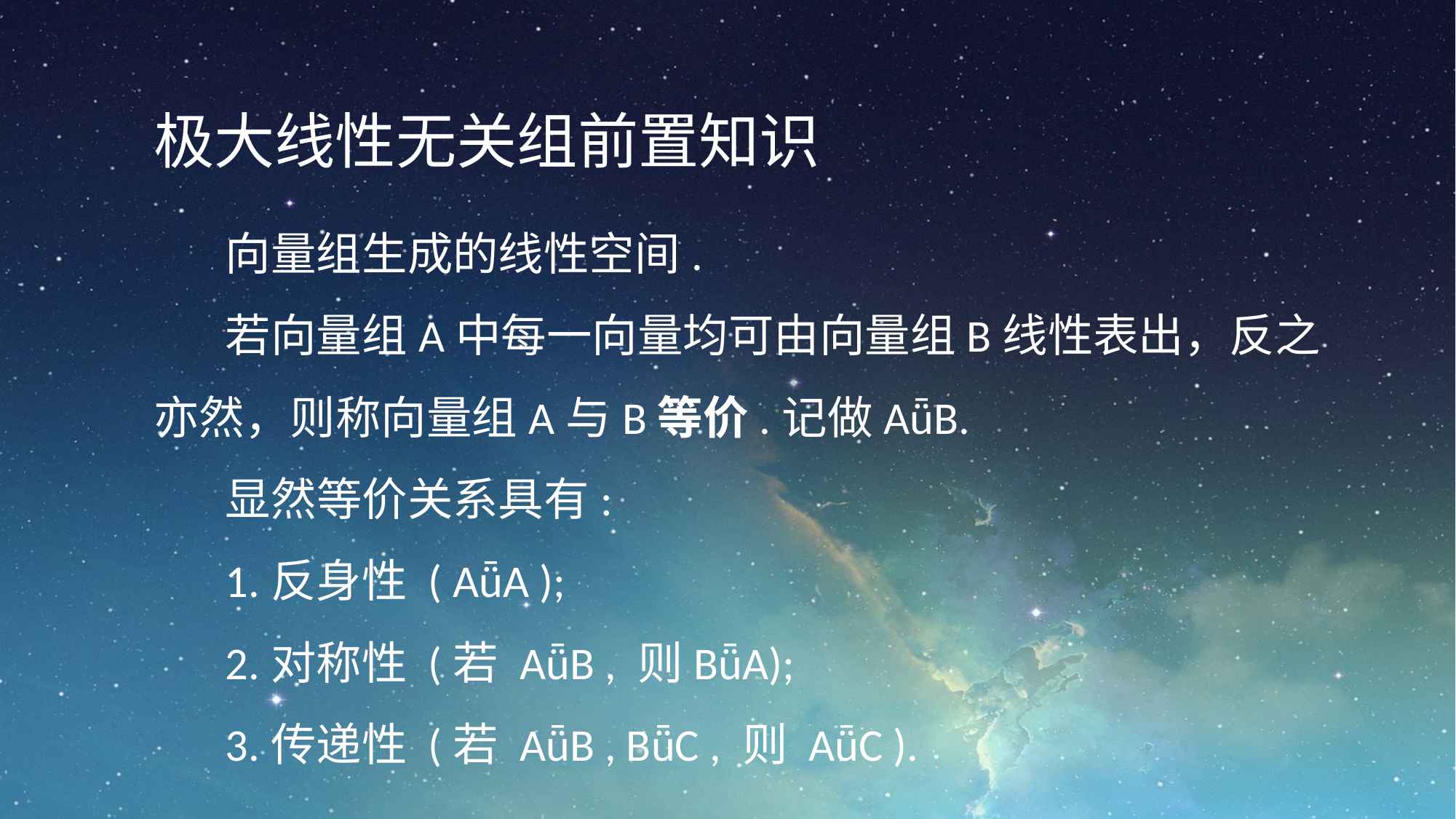

极大线性无关组前置知识
向量组生成的线性空间.
若向量组A中每一向量均可由向量组B线性表出，反之亦然，则称向量组A与B等价.记做AǖB.
显然等价关系具有:
1.反身性 ( AǖA );
2.对称性 (若 AǖB , 则BǖA);
3.传递性 (若 AǖB , BǖC , 则 AǖC ).